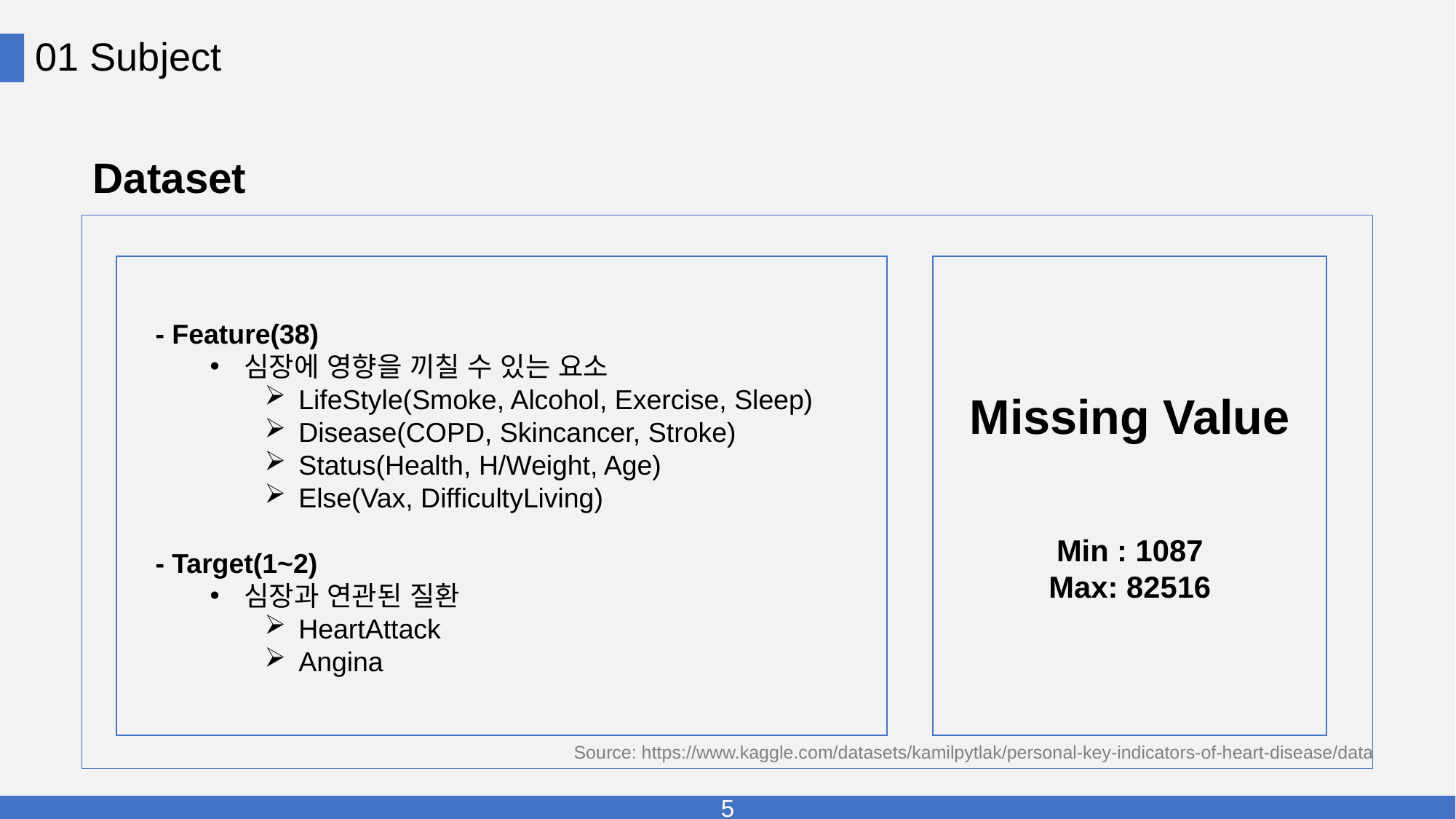

# 01 Subject
Dataset

- Feature(38)
심장에 영향을 끼칠 수 있는 요소
LifeStyle(Smoke, Alcohol, Exercise, Sleep)
Disease(COPD, Skincancer, Stroke)
Status(Health, H/Weight, Age)
Else(Vax, DifficultyLiving)

- Target(1~2)
심장과 연관된 질환
HeartAttack
Angina
Missing Value

Min : 1087
Max: 82516
Source: https://www.kaggle.com/datasets/kamilpytlak/personal-key-indicators-of-heart-disease/data